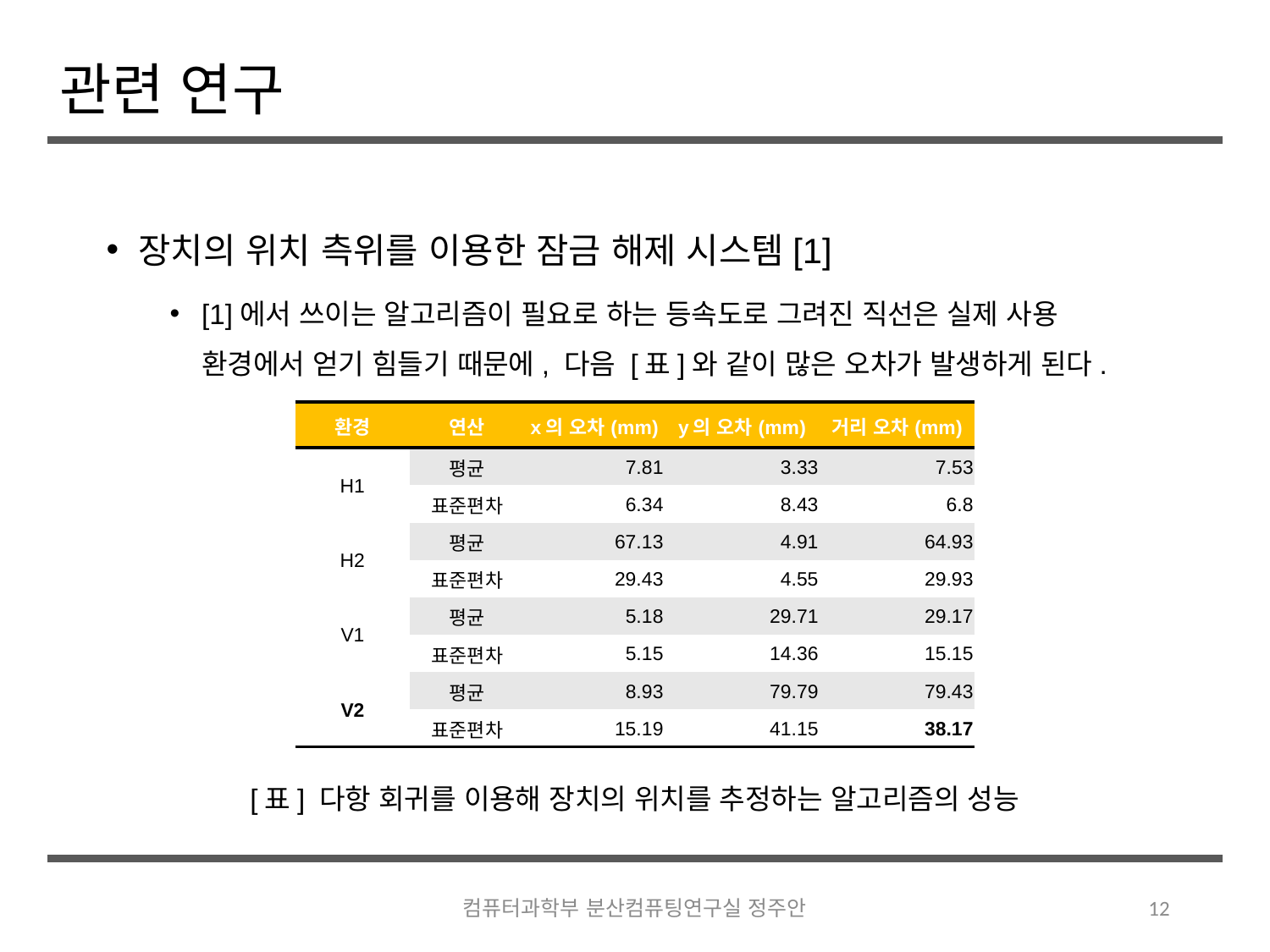

# 관련 연구
장치의 위치 측위를 이용한 잠금 해제 시스템[1]
[1]에서 쓰이는 알고리즘이 필요로 하는 등속도로 그려진 직선은 실제 사용 환경에서 얻기 힘들기 때문에, 다음 [표]와 같이 많은 오차가 발생하게 된다.

| 환경 | 연산 | x의 오차(mm) | y의 오차(mm) | 거리 오차(mm) |
| --- | --- | --- | --- | --- |
| H1 | 평균 | 7.81 | 3.33 | 7.53 |
|  | 표준편차 | 6.34 | 8.43 | 6.8 |
| H2 | 평균 | 67.13 | 4.91 | 64.93 |
|  | 표준편차 | 29.43 | 4.55 | 29.93 |
| V1 | 평균 | 5.18 | 29.71 | 29.17 |
|  | 표준편차 | 5.15 | 14.36 | 15.15 |
| V2 | 평균 | 8.93 | 79.79 | 79.43 |
|  | 표준편차 | 15.19 | 41.15 | 38.17 |
[표] 다항 회귀를 이용해 장치의 위치를 추정하는 알고리즘의 성능
컴퓨터과학부 분산컴퓨팅연구실 정주안
12